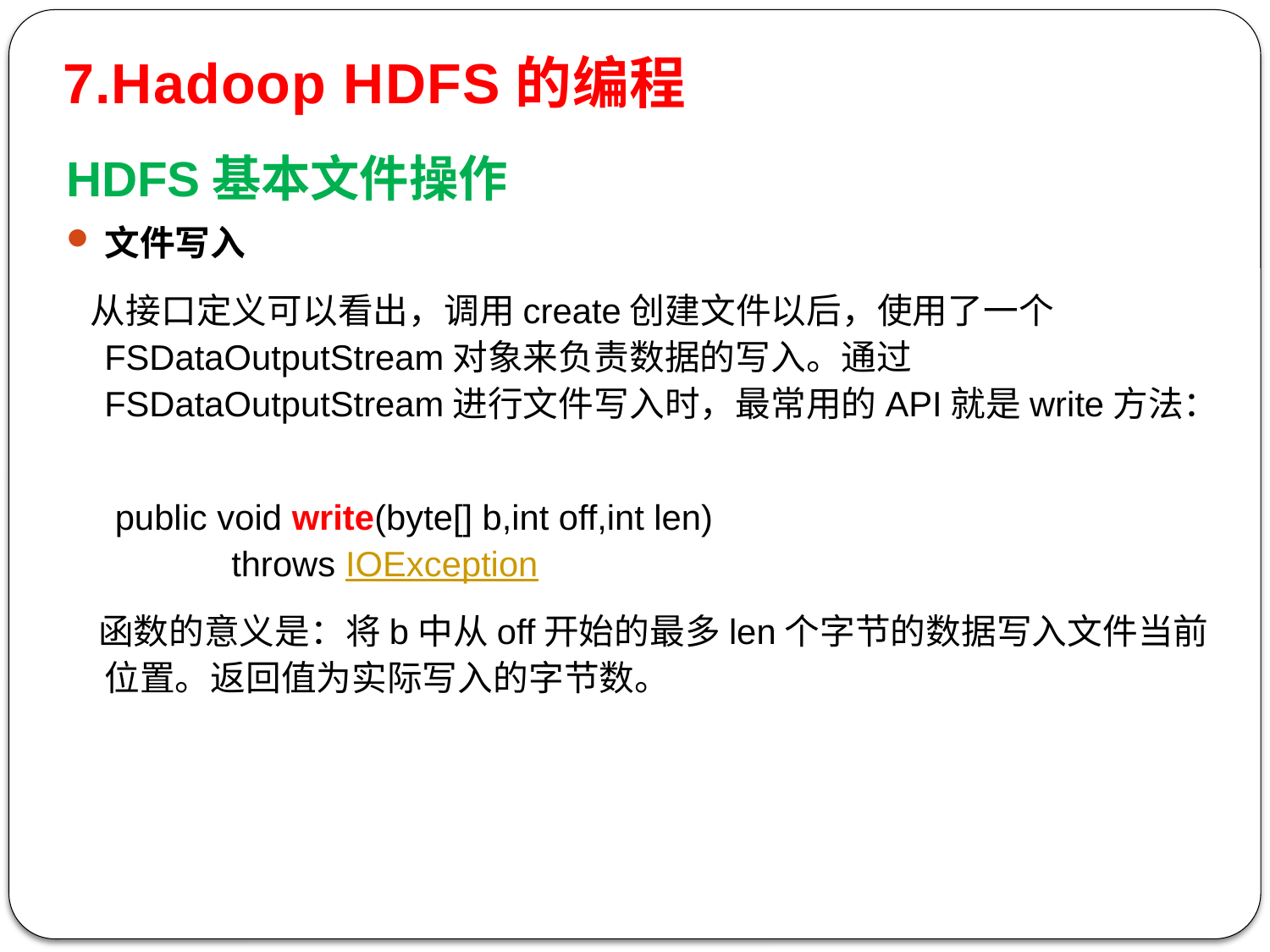

7.Hadoop HDFS的编程
HDFS基本文件操作
文件写入
  从接口定义可以看出，调用create创建文件以后，使用了一个FSDataOutputStream对象来负责数据的写入。通过FSDataOutputStream进行文件写入时，最常用的API就是write方法：
     public void write(byte[] b,int off,int len)					throws IOException
   函数的意义是：将b中从off开始的最多len个字节的数据写入文件当前位置。返回值为实际写入的字节数。